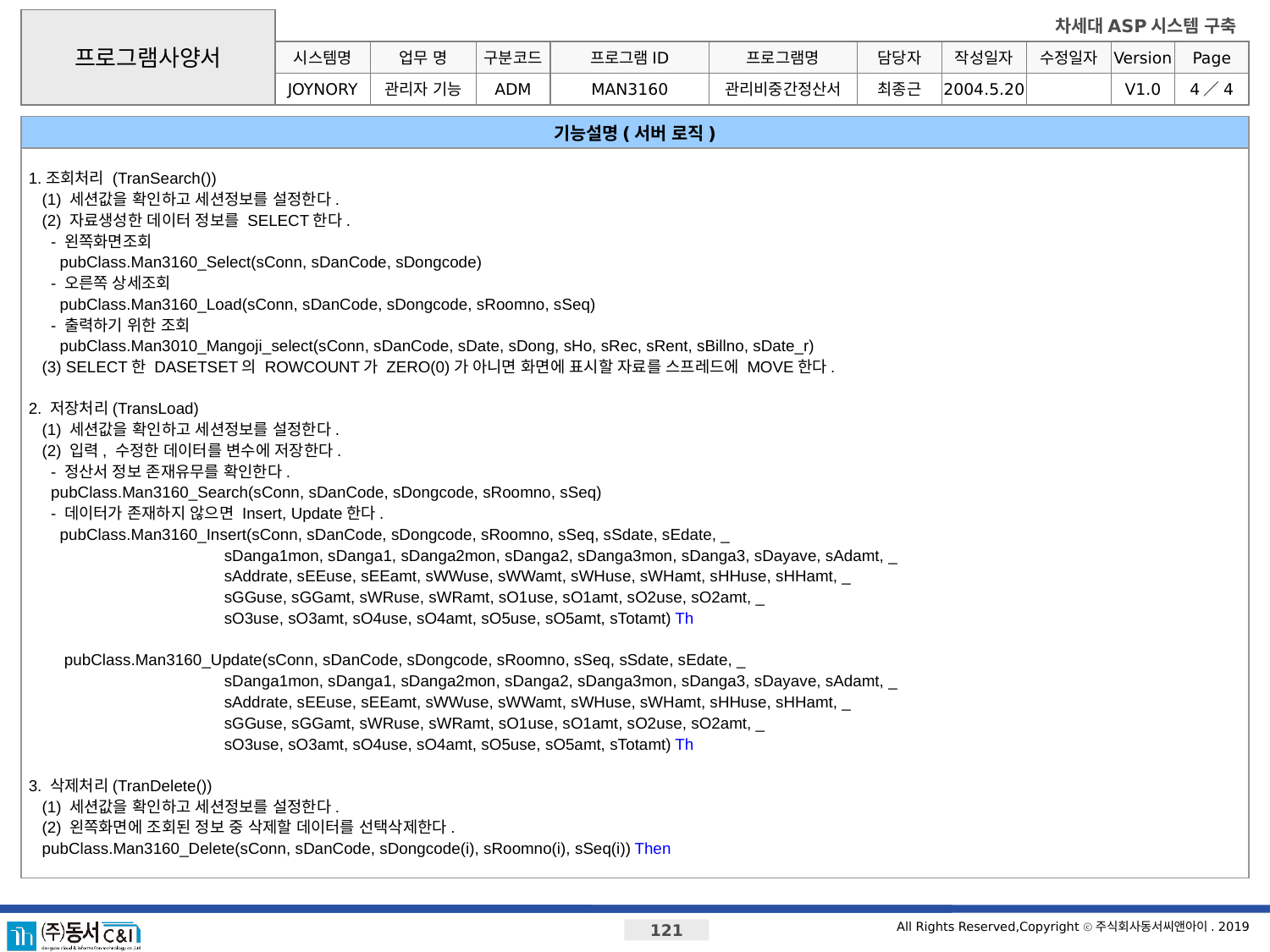

프로그램사양서
시스템명
업무 명
구분코드
프로그램ID
프로그램명
JOYNORY
관리자 기능
ADM
MAN3160
관리비중간정산서
최종근
2004.5.20

V1.0
4／4
기능설명(서버 로직)

1.조회처리 (TranSearch())
   (1) 세션값을 확인하고 세션정보를 설정한다.
   (2) 자료생성한 데이터 정보를 SELECT한다.
     - 왼쪽화면조회
       pubClass.Man3160_Select(sConn, sDanCode, sDongcode)
     - 오른쪽 상세조회
       pubClass.Man3160_Load(sConn, sDanCode, sDongcode, sRoomno, sSeq)
     - 출력하기 위한 조회
       pubClass.Man3010_Mangoji_select(sConn, sDanCode, sDate, sDong, sHo, sRec, sRent, sBillno, sDate_r)
   (3) SELECT한 DASETSET의 ROWCOUNT가 ZERO(0)가 아니면 화면에 표시할 자료를 스프레드에 MOVE한다.

2. 저장처리(TransLoad)
   (1) 세션값을 확인하고 세션정보를 설정한다.
   (2) 입력, 수정한 데이터를 변수에 저장한다.
     - 정산서 정보 존재유무를 확인한다.
     pubClass.Man3160_Search(sConn, sDanCode, sDongcode, sRoomno, sSeq)
     - 데이터가 존재하지 않으면 Insert, Update한다.
       pubClass.Man3160_Insert(sConn, sDanCode, sDongcode, sRoomno, sSeq, sSdate, sEdate, _
                                            sDanga1mon, sDanga1, sDanga2mon, sDanga2, sDanga3mon, sDanga3, sDayave, sAdamt, _
                                            sAddrate, sEEuse, sEEamt, sWWuse, sWWamt, sWHuse, sWHamt, sHHuse, sHHamt, _
                                            sGGuse, sGGamt, sWRuse, sWRamt, sO1use, sO1amt, sO2use, sO2amt, _
                                            sO3use, sO3amt, sO4use, sO4amt, sO5use, sO5amt, sTotamt) Th

        pubClass.Man3160_Update(sConn, sDanCode, sDongcode, sRoomno, sSeq, sSdate, sEdate, _
                                            sDanga1mon, sDanga1, sDanga2mon, sDanga2, sDanga3mon, sDanga3, sDayave, sAdamt, _
                                            sAddrate, sEEuse, sEEamt, sWWuse, sWWamt, sWHuse, sWHamt, sHHuse, sHHamt, _
                                            sGGuse, sGGamt, sWRuse, sWRamt, sO1use, sO1amt, sO2use, sO2amt, _
                                            sO3use, sO3amt, sO4use, sO4amt, sO5use, sO5amt, sTotamt) Th

3. 삭제처리(TranDelete())
   (1) 세션값을 확인하고 세션정보를 설정한다.
   (2) 왼쪽화면에 조회된 정보 중 삭제할 데이터를 선택삭제한다.
   pubClass.Man3160_Delete(sConn, sDanCode, sDongcode(i), sRoomno(i), sSeq(i)) Then